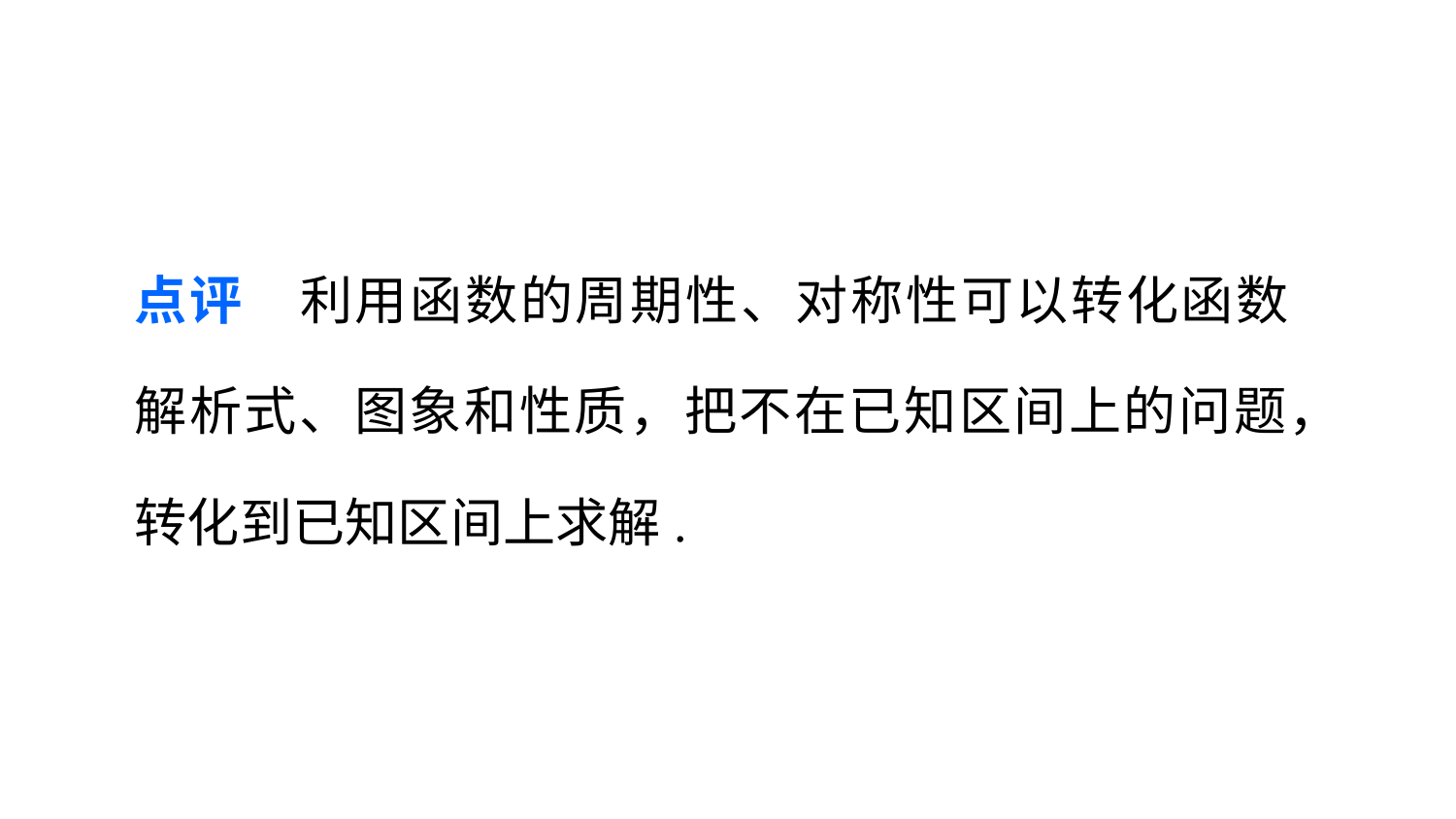

点评　利用函数的周期性、对称性可以转化函数解析式、图象和性质，把不在已知区间上的问题，转化到已知区间上求解.